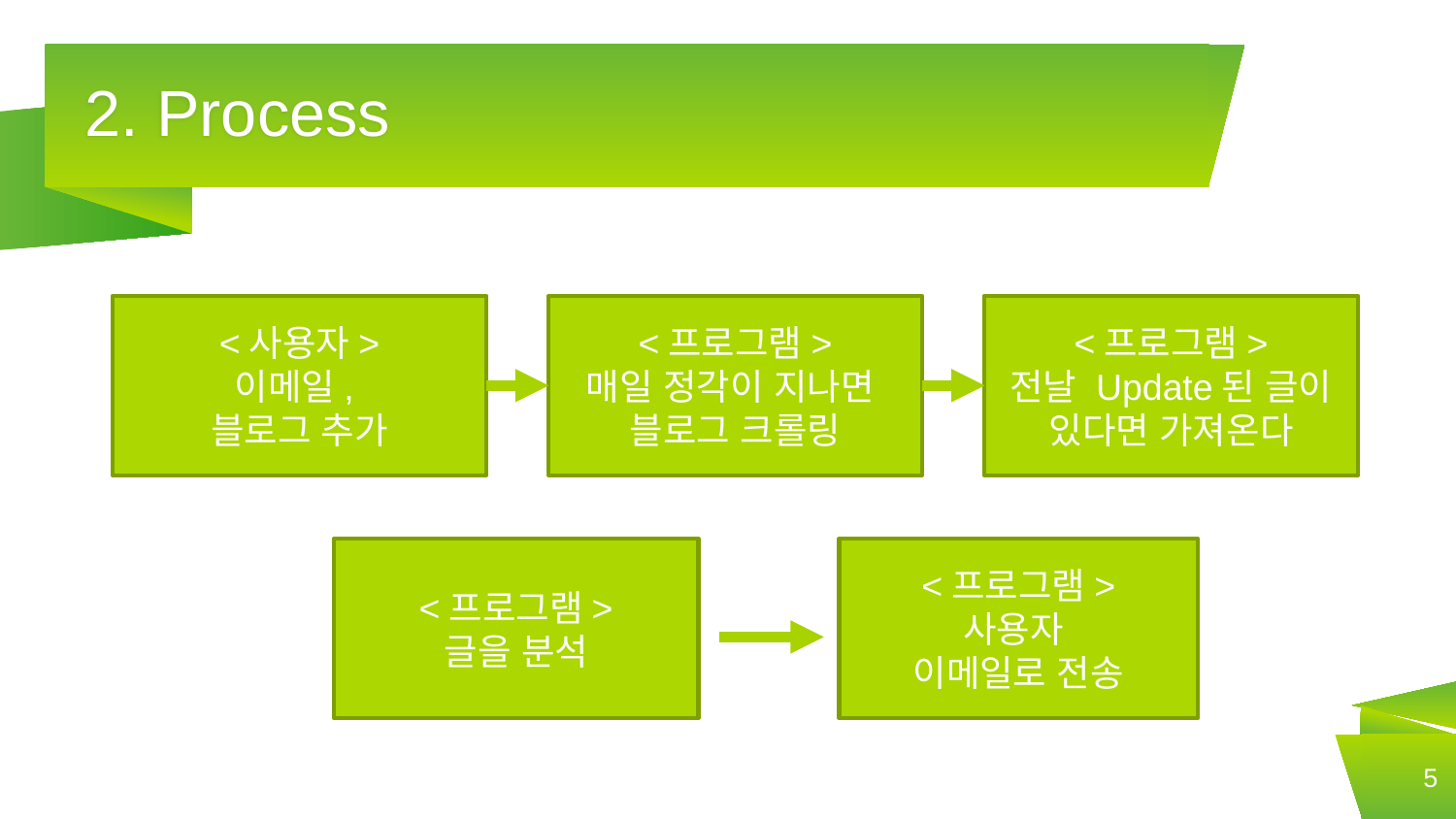

# 2. Process
<사용자>
이메일,
블로그 추가
<프로그램>
매일 정각이 지나면
블로그 크롤링
<프로그램>
전날 Update된 글이 있다면 가져온다
<프로그램>
글을 분석
<프로그램>
사용자
이메일로 전송
5